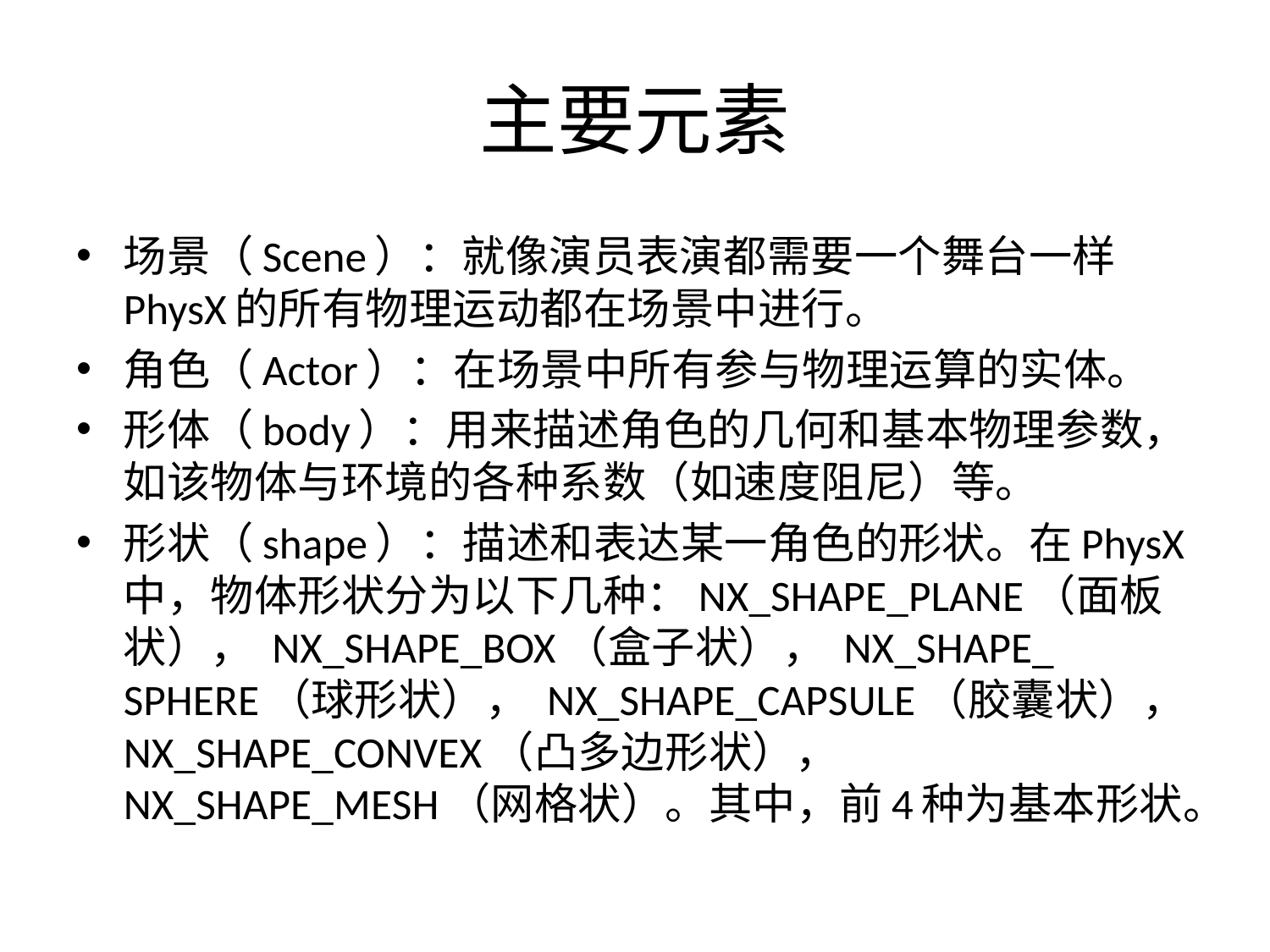

# 主要元素
场景（Scene）：就像演员表演都需要一个舞台一样 PhysX的所有物理运动都在场景中进行。
角色（Actor）：在场景中所有参与物理运算的实体。
形体（body）：用来描述角色的几何和基本物理参数，如该物体与环境的各种系数（如速度阻尼）等。
形状（shape）：描述和表达某一角色的形状。在PhysX中，物体形状分为以下几种：NX_SHAPE_PLANE（面板状）， NX_SHAPE_BOX（盒子状）， NX_SHAPE_ SPHERE（球形状）， NX_SHAPE_CAPSULE（胶囊状）， NX_SHAPE_CONVEX（凸多边形状）， NX_SHAPE_MESH（网格状）。其中，前4种为基本形状。